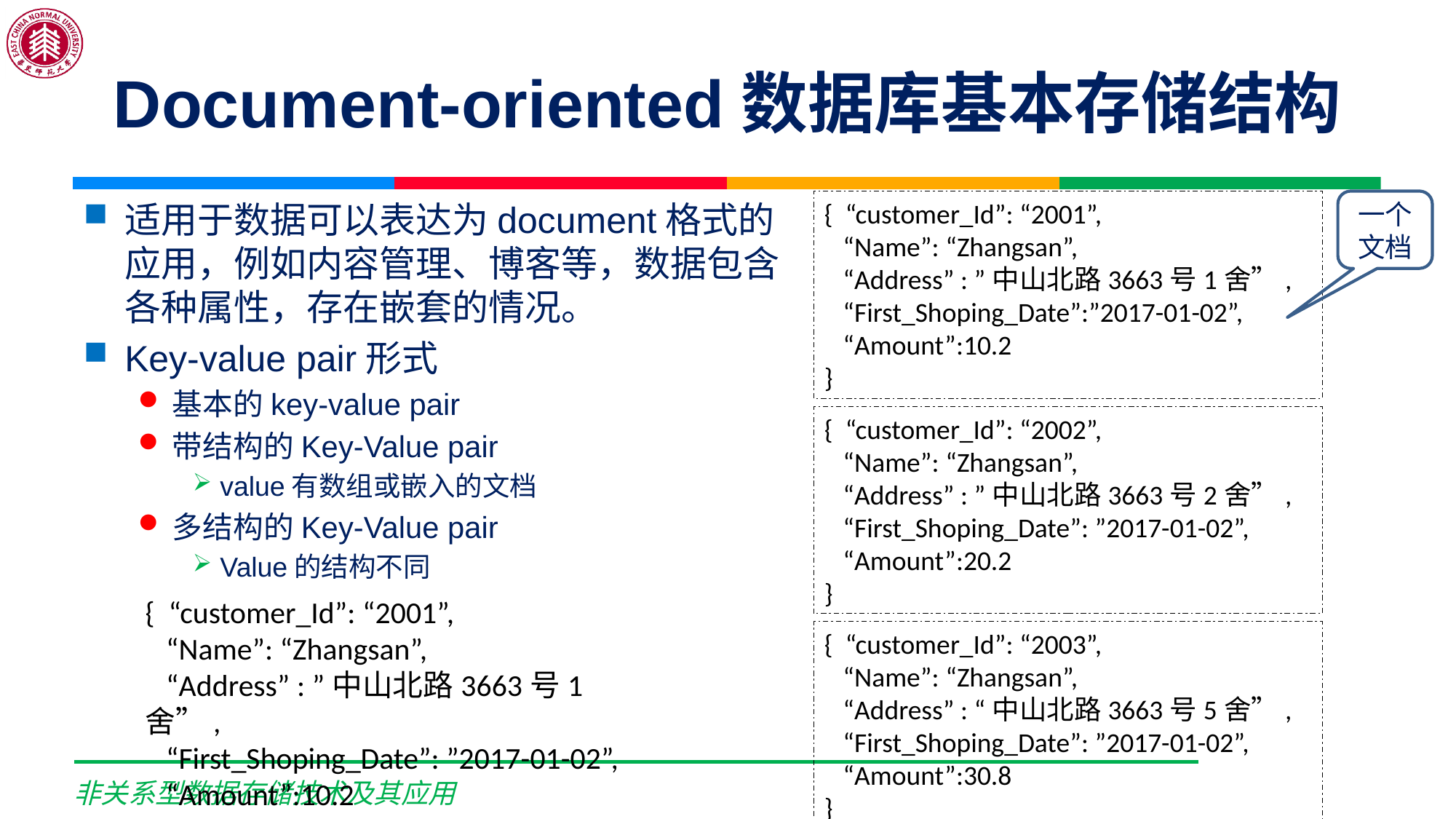

# Document-oriented数据库基本存储结构
适用于数据可以表达为document格式的应用，例如内容管理、博客等，数据包含各种属性，存在嵌套的情况。
Key-value pair形式
基本的key-value pair
带结构的Key-Value pair
value有数组或嵌入的文档
多结构的Key-Value pair
Value的结构不同
{  “customer_Id”: “2001”,
   “Name”: “Zhangsan”,
   “Address” : ”中山北路3663号1舍”,
   “First_Shoping_Date”:”2017-01-02”,
   “Amount”:10.2
}
一个文档
{  “customer_Id”: “2002”,
   “Name”: “Zhangsan”,
   “Address” : ”中山北路3663号2舍”,
   “First_Shoping_Date”: ”2017-01-02”,
   “Amount”:20.2
}
{  “customer_Id”: “2001”,
   “Name”: “Zhangsan”,
   “Address” : ”中山北路3663号1舍”,
   “First_Shoping_Date”: ”2017-01-02”,
   “Amount”:10.2
}
{  “customer_Id”: “2003”,
   “Name”: “Zhangsan”,
   “Address” : “中山北路3663号5舍”,
   “First_Shoping_Date”: ”2017-01-02”,
   “Amount”:30.8
}